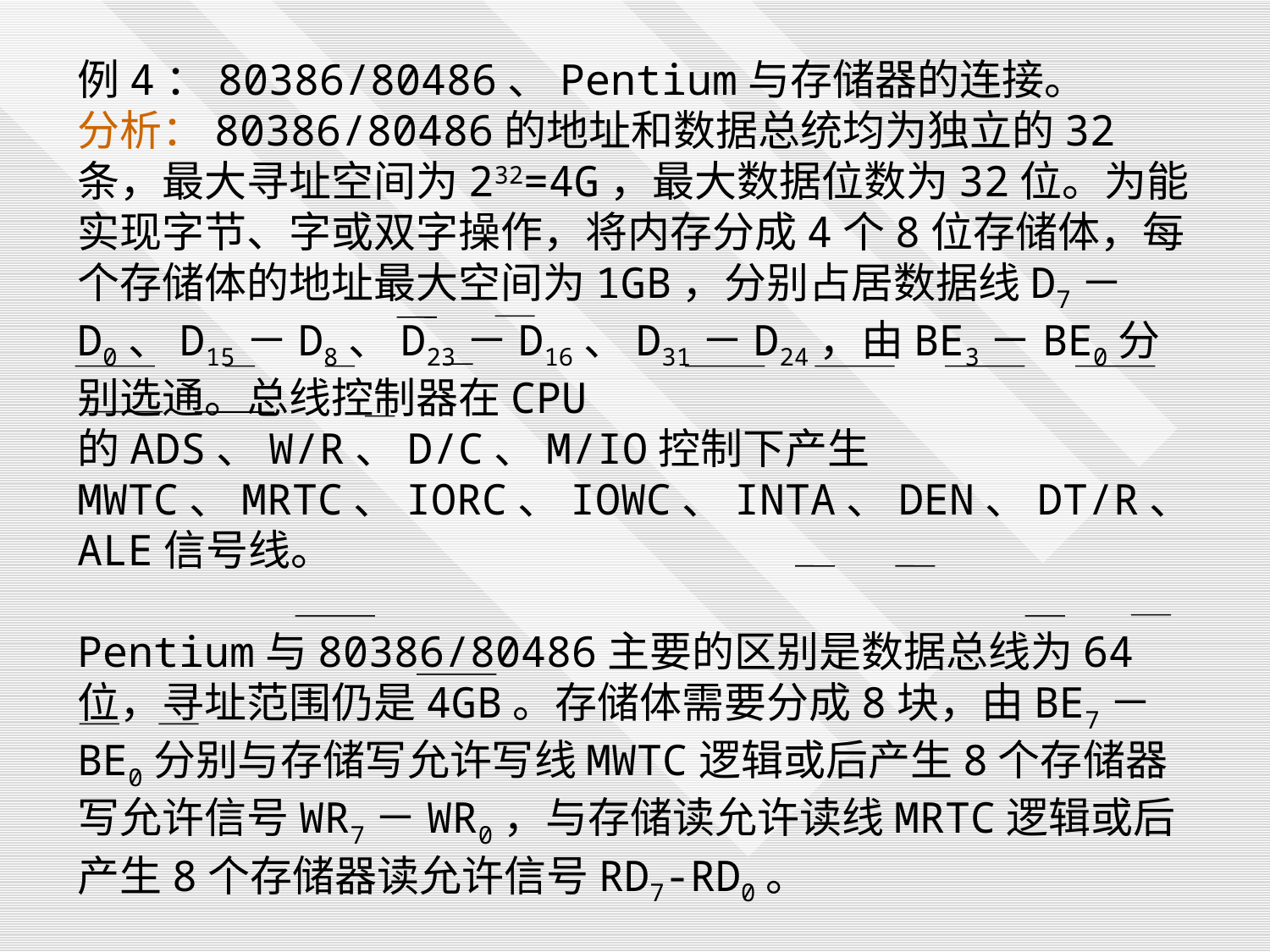

例4：80386/80486、Pentium与存储器的连接。
分析：80386/80486的地址和数据总统均为独立的32条，最大寻址空间为232=4G，最大数据位数为32位。为能实现字节、字或双字操作，将内存分成4个8位存储体，每个存储体的地址最大空间为1GB，分别占居数据线D7－D0、D15－D8、D23－D16、D31－D24，由BE3－BE0分别选通。总线控制器在CPU 的ADS、W/R、D/C、M/IO控制下产生MWTC、MRTC、IORC、IOWC、INTA、DEN、DT/R、ALE信号线。

Pentium与80386/80486主要的区别是数据总线为64位，寻址范围仍是4GB。存储体需要分成8块，由BE7－BE0分别与存储写允许写线MWTC逻辑或后产生8个存储器写允许信号WR7－WR0，与存储读允许读线MRTC逻辑或后产生8个存储器读允许信号RD7-RD0。